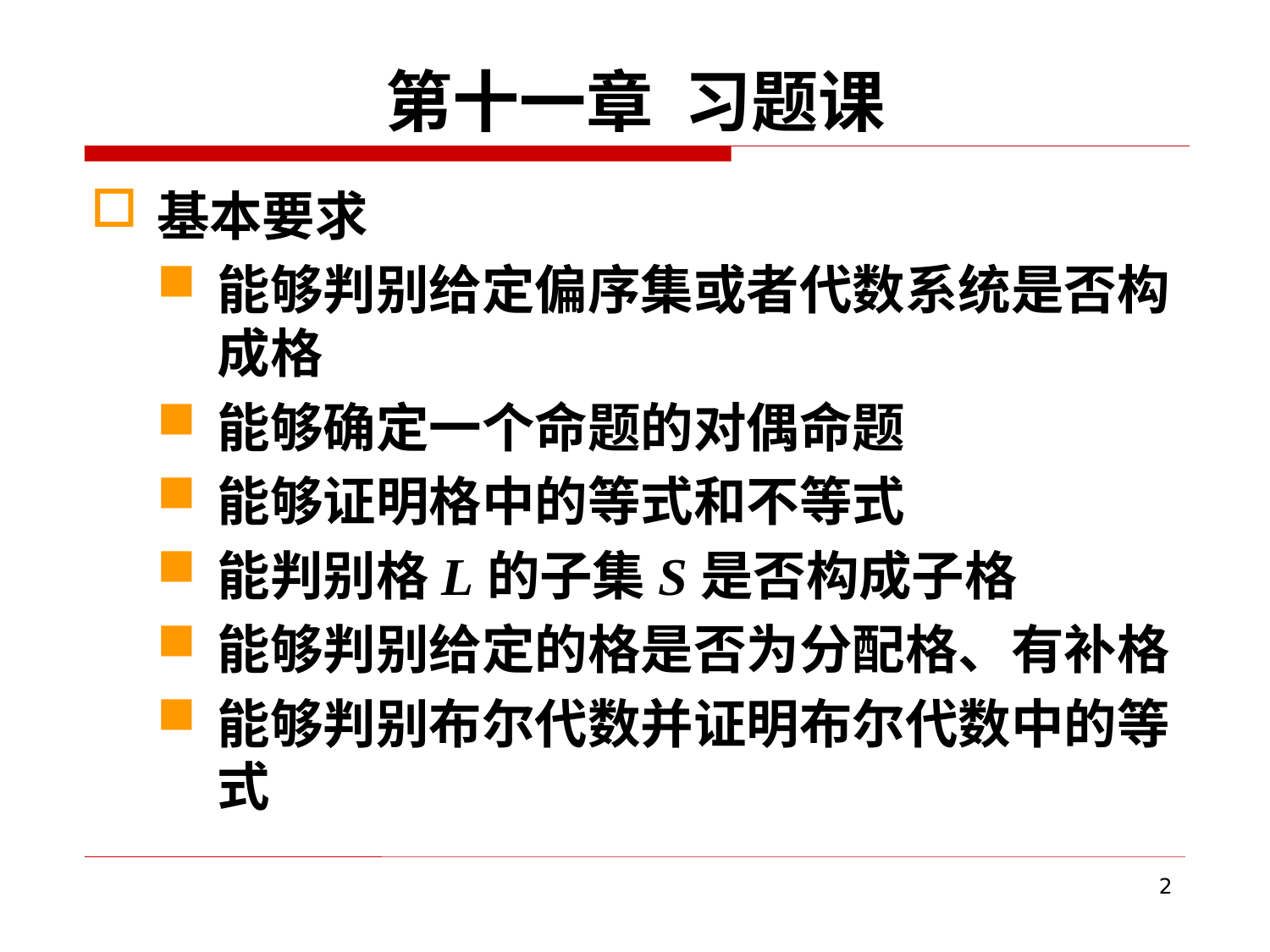

# 第十一章  习题课
基本要求
能够判别给定偏序集或者代数系统是否构成格
能够确定一个命题的对偶命题
能够证明格中的等式和不等式
能判别格L的子集S是否构成子格
能够判别给定的格是否为分配格、有补格
能够判别布尔代数并证明布尔代数中的等式
2